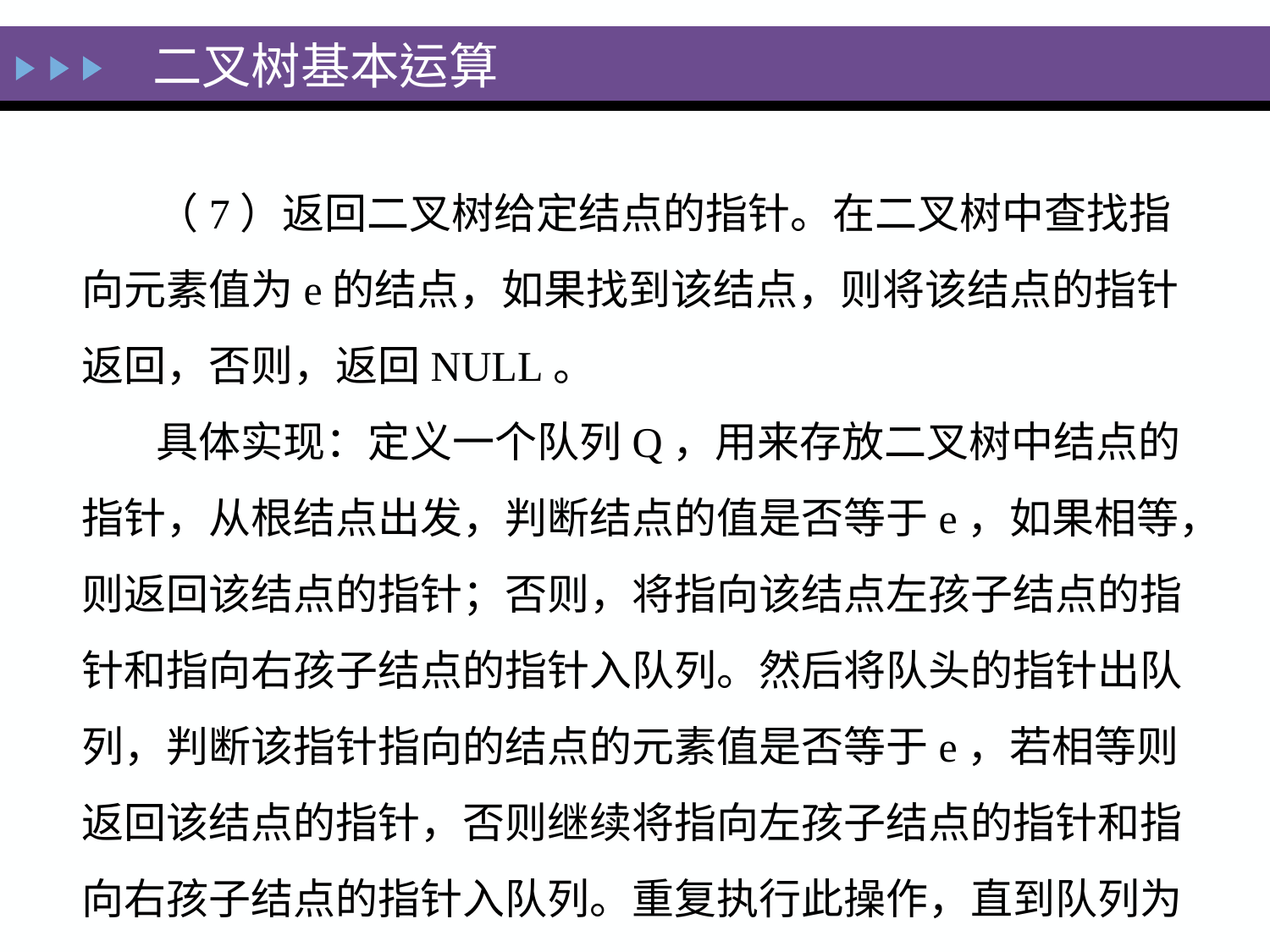

# 二叉树基本运算
（7）返回二叉树给定结点的指针。在二叉树中查找指向元素值为e的结点，如果找到该结点，则将该结点的指针返回，否则，返回NULL。
具体实现：定义一个队列Q，用来存放二叉树中结点的指针，从根结点出发，判断结点的值是否等于e，如果相等，则返回该结点的指针；否则，将指向该结点左孩子结点的指针和指向右孩子结点的指针入队列。然后将队头的指针出队列，判断该指针指向的结点的元素值是否等于e，若相等则返回该结点的指针，否则继续将指向左孩子结点的指针和指向右孩子结点的指针入队列。重复执行此操作，直到队列为空。